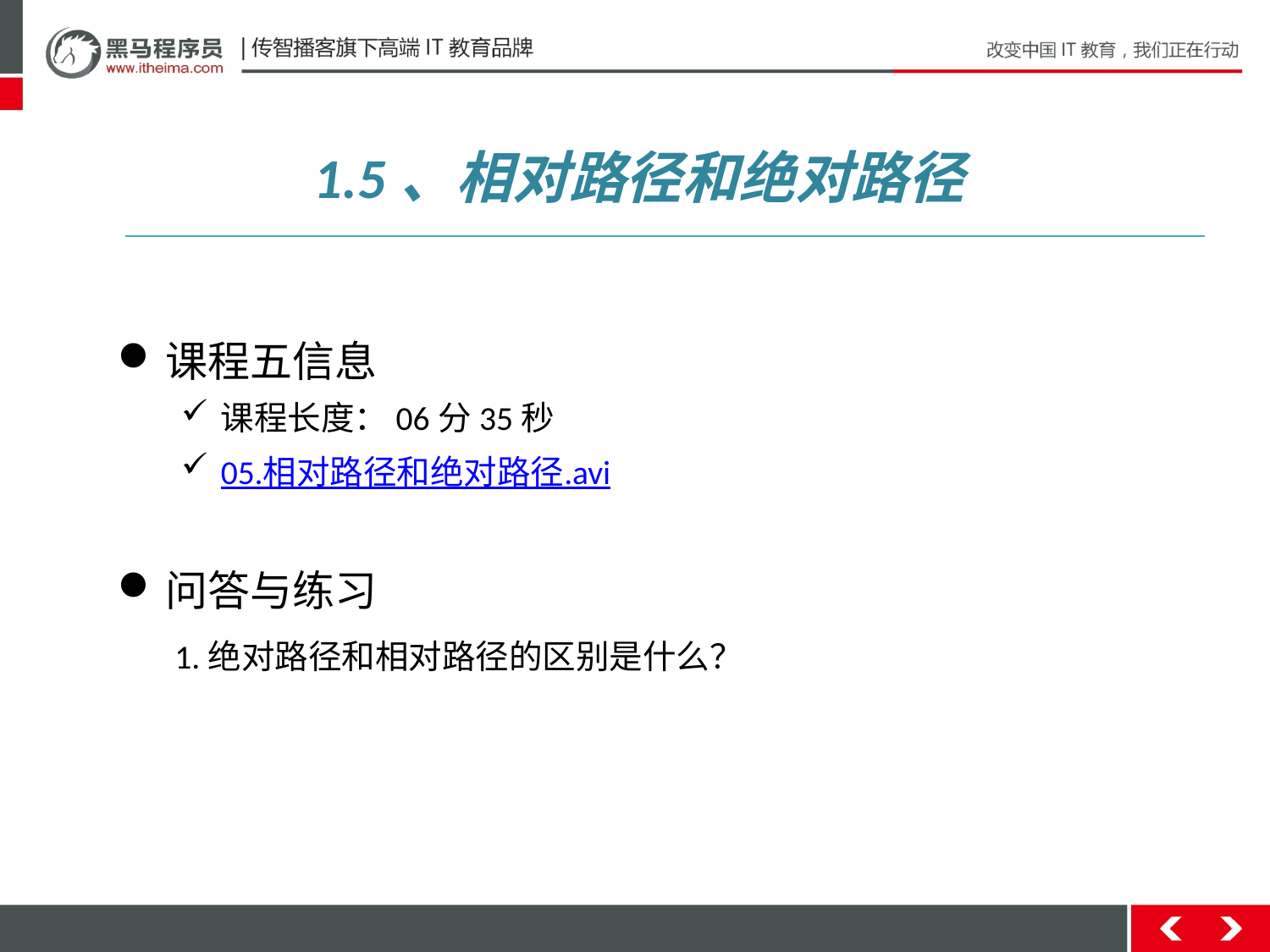

1.5、相对路径和绝对路径

课程五信息
课程长度：06分35秒
05.相对路径和绝对路径.avi

问答与练习
      1.绝对路径和相对路径的区别是什么？